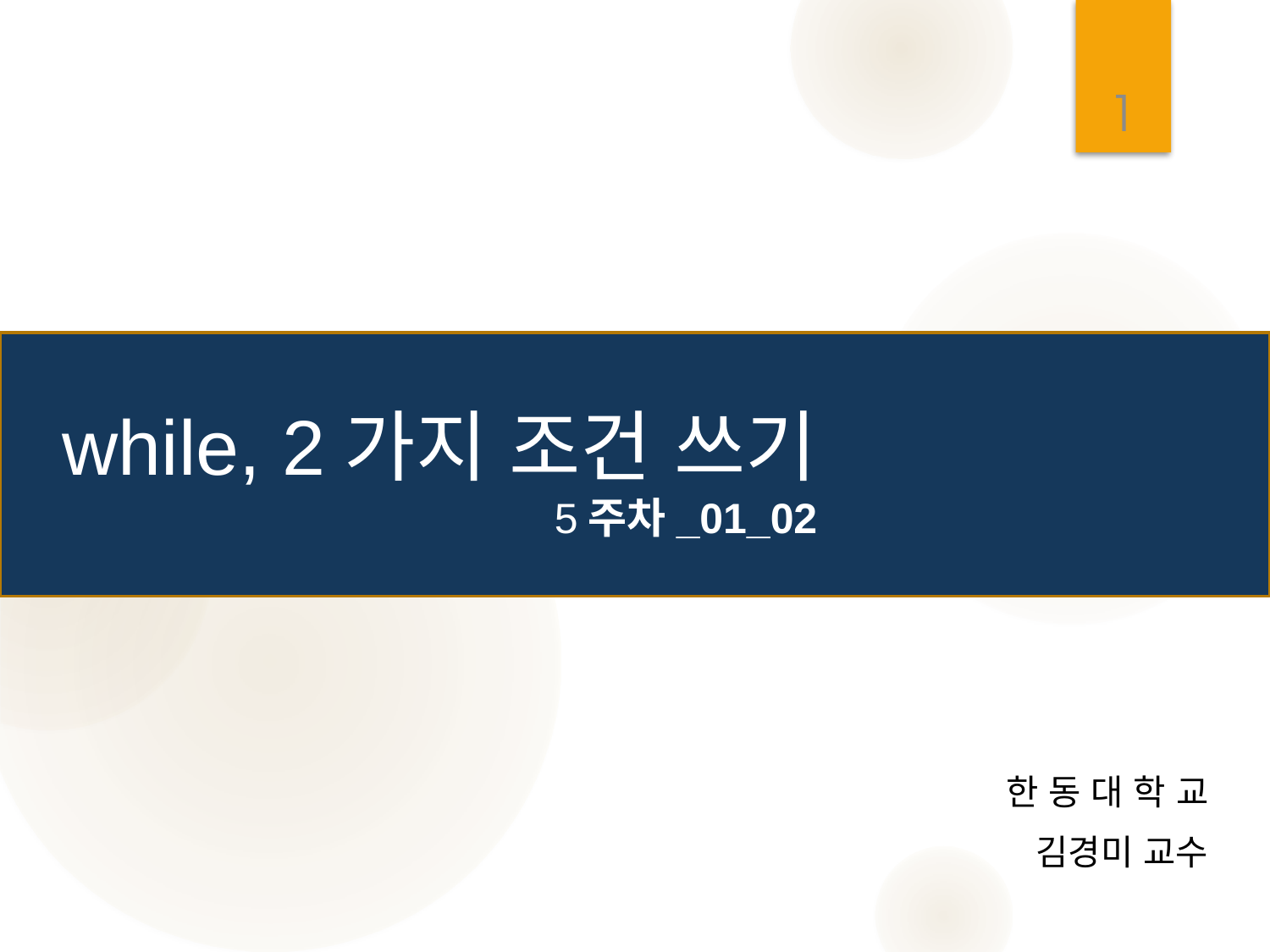

1

# while, 2가지 조건 쓰기 5주차_01_02
한 동 대 학 교
 김경미 교수